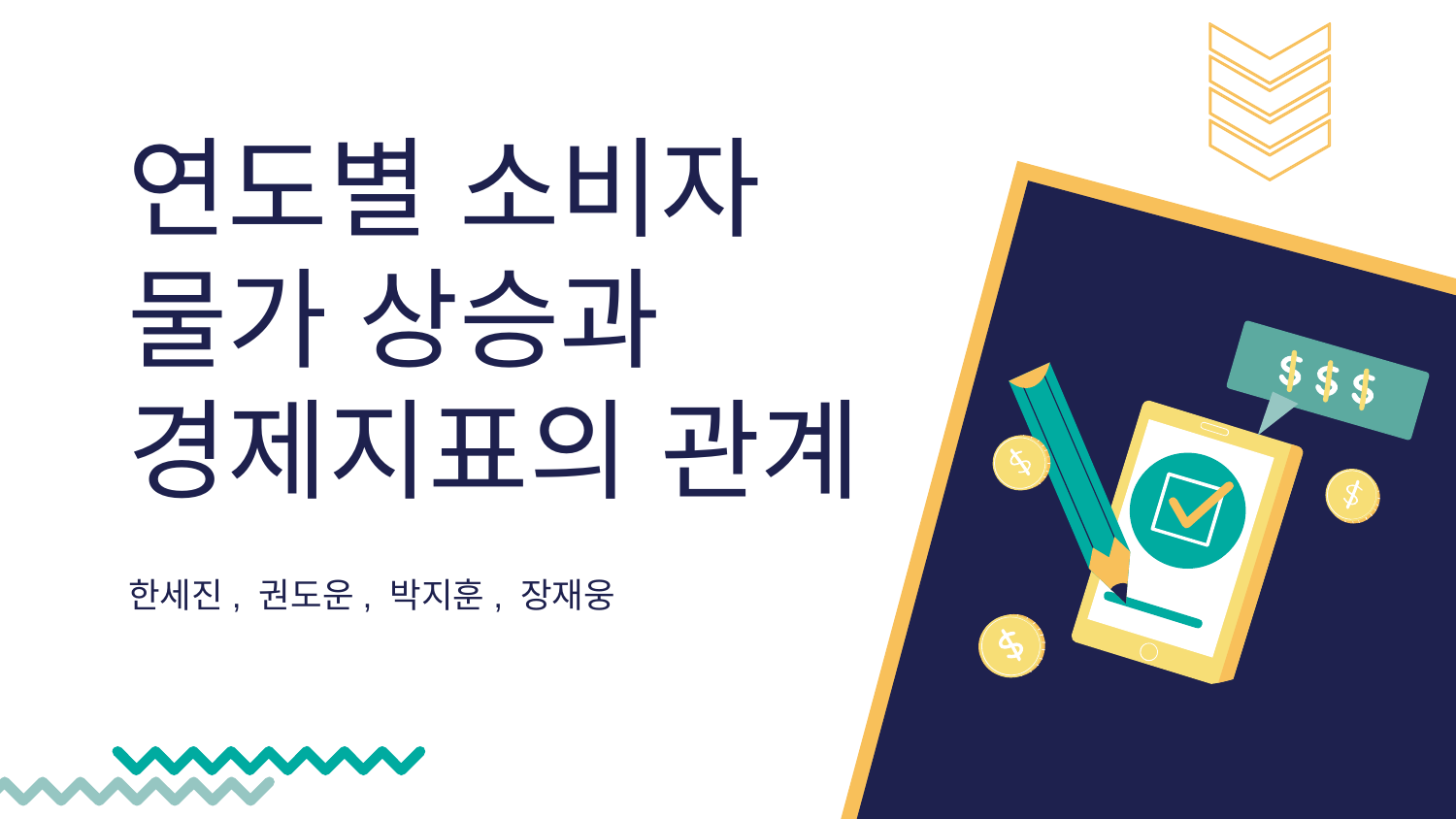

# 연도별 소비자 물가 상승과 경제지표의 관계

한세진, 권도운, 박지훈, 장재웅